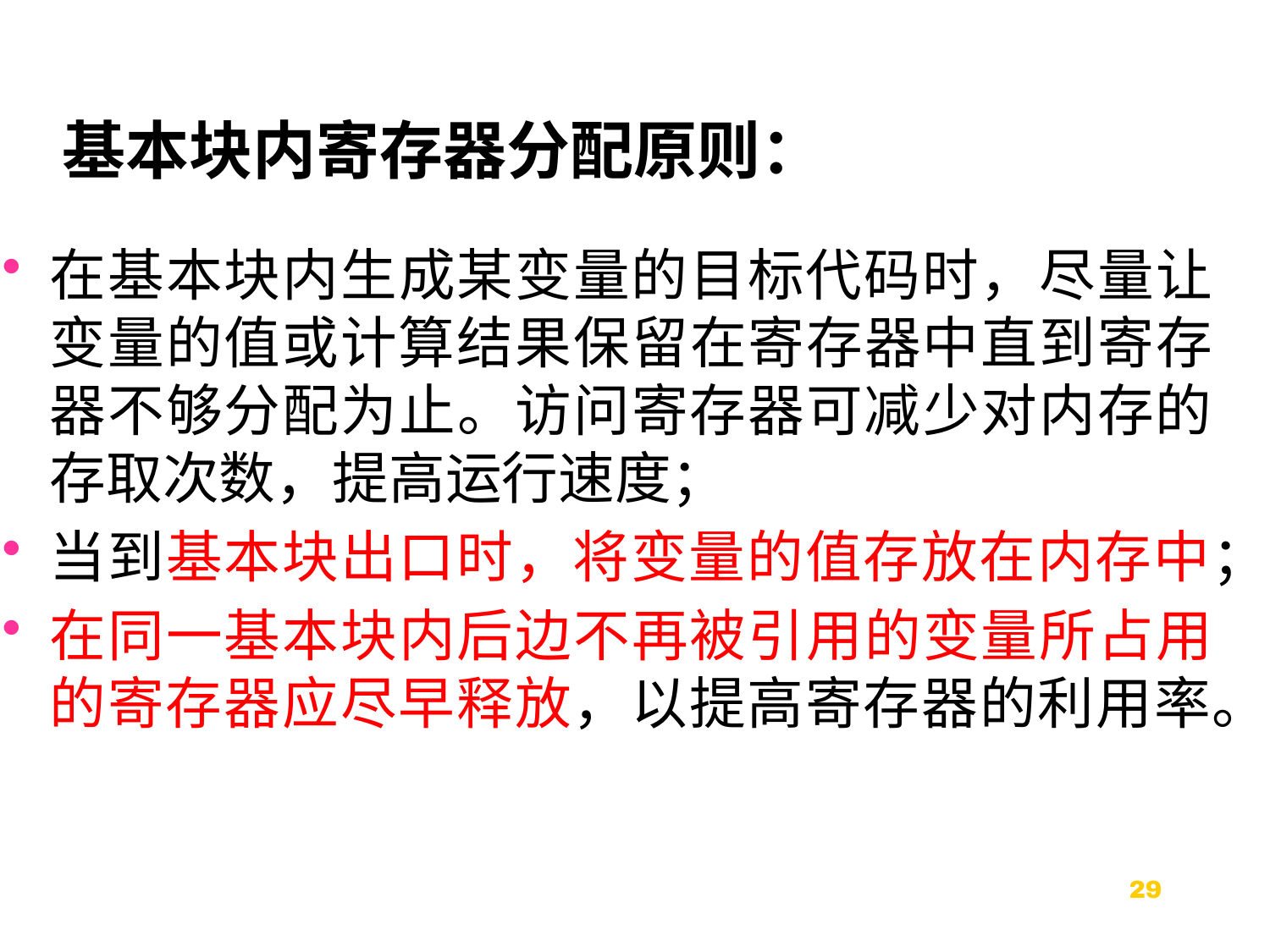

# 基本块内寄存器分配原则：
在基本块内生成某变量的目标代码时，尽量让变量的值或计算结果保留在寄存器中直到寄存器不够分配为止。访问寄存器可减少对内存的存取次数，提高运行速度；
当到基本块出口时，将变量的值存放在内存中；
在同一基本块内后边不再被引用的变量所占用的寄存器应尽早释放，以提高寄存器的利用率。

29